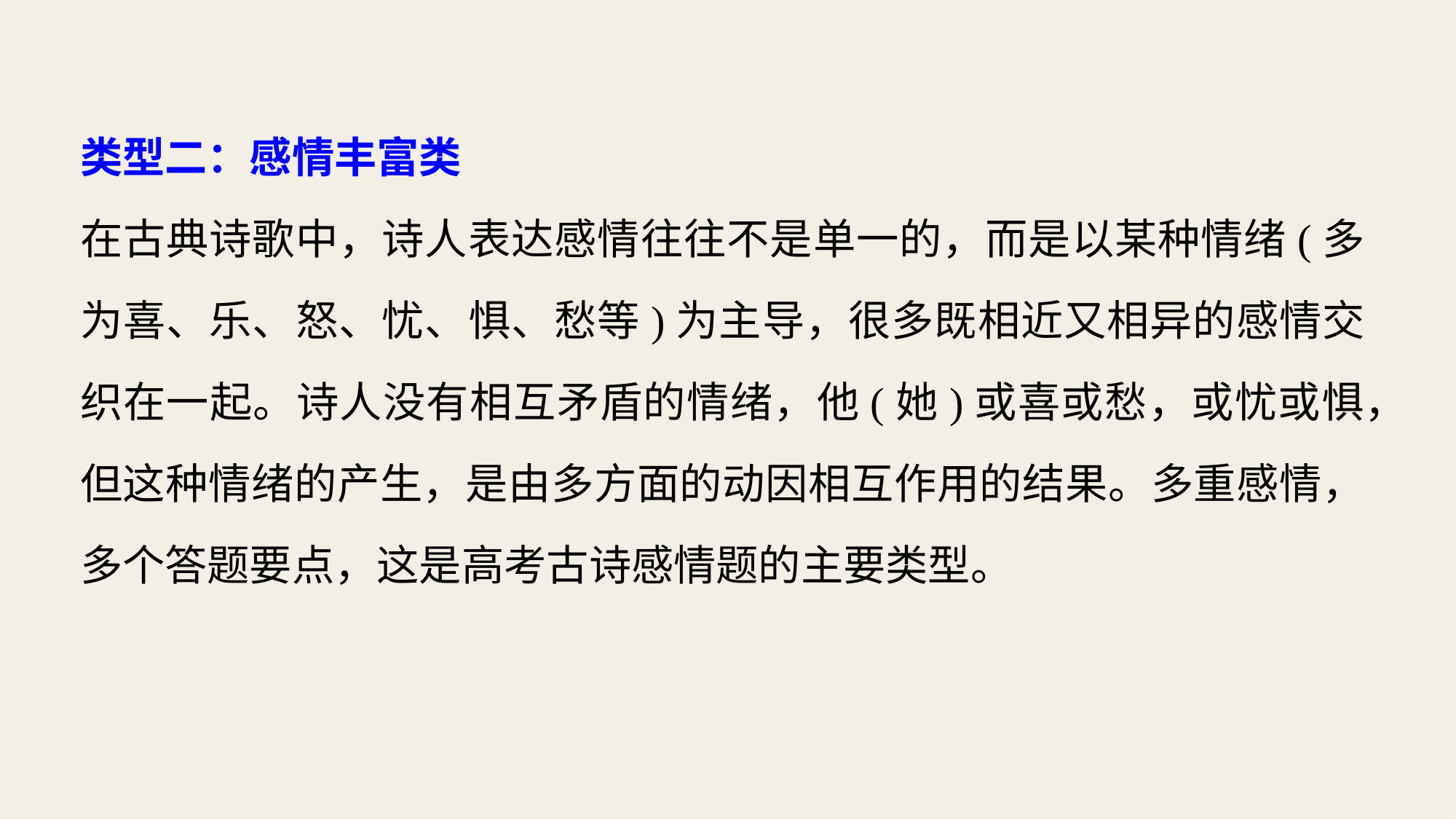

类型二：感情丰富类
在古典诗歌中，诗人表达感情往往不是单一的，而是以某种情绪(多为喜、乐、怒、忧、惧、愁等)为主导，很多既相近又相异的感情交织在一起。诗人没有相互矛盾的情绪，他(她)或喜或愁，或忧或惧，但这种情绪的产生，是由多方面的动因相互作用的结果。多重感情，多个答题要点，这是高考古诗感情题的主要类型。